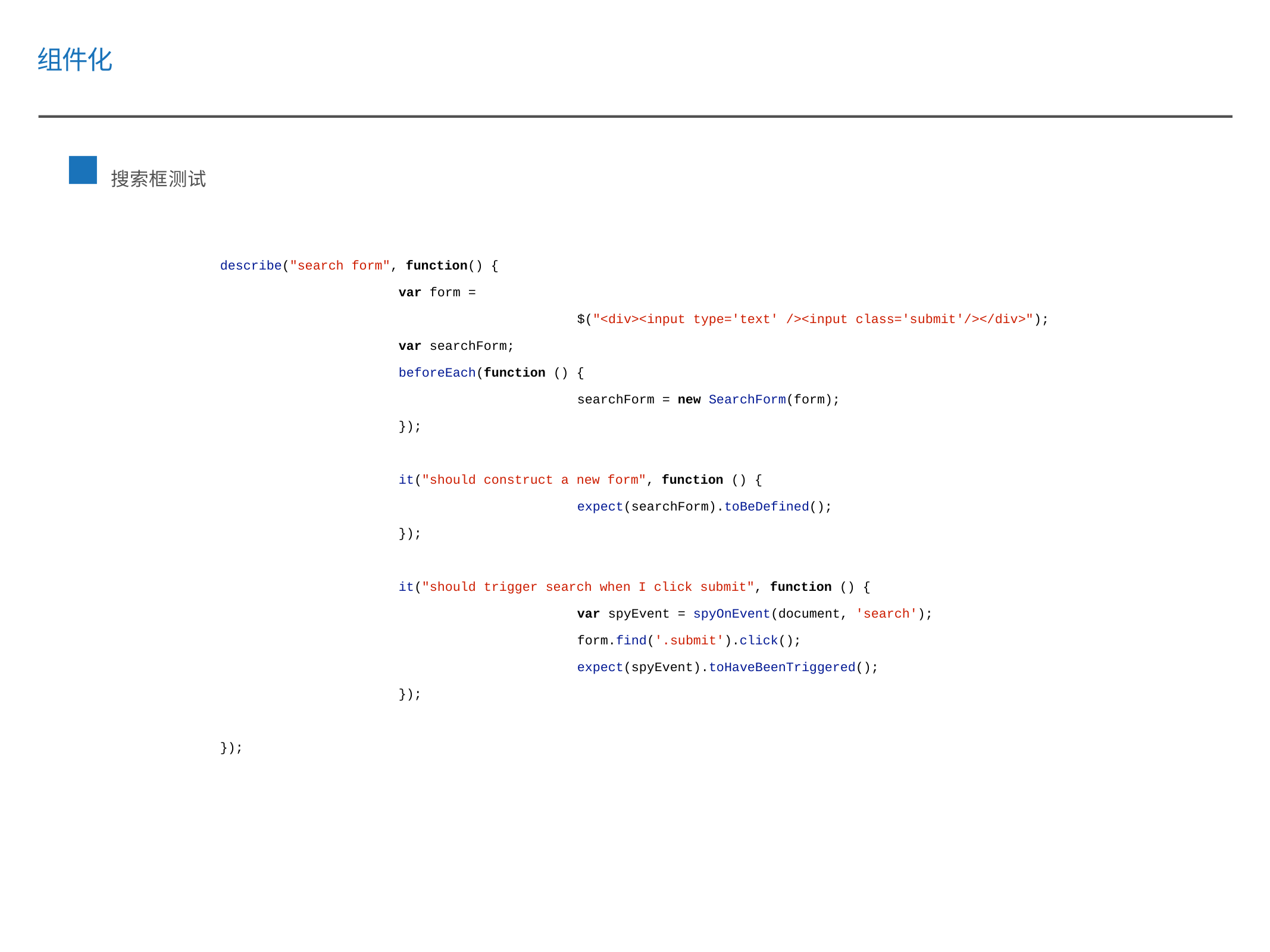

组件化
搜索框测试
describe("search form", function() {
		var form =
				$("<div><input type='text' /><input class='submit'/></div>");
		var searchForm;
		beforeEach(function () {
				searchForm = new SearchForm(form);
		});

		it("should construct a new form", function () {
				expect(searchForm).toBeDefined();
		});

		it("should trigger search when I click submit", function () {
				var spyEvent = spyOnEvent(document, 'search');
				form.find('.submit').click();
				expect(spyEvent).toHaveBeenTriggered();
		});

});